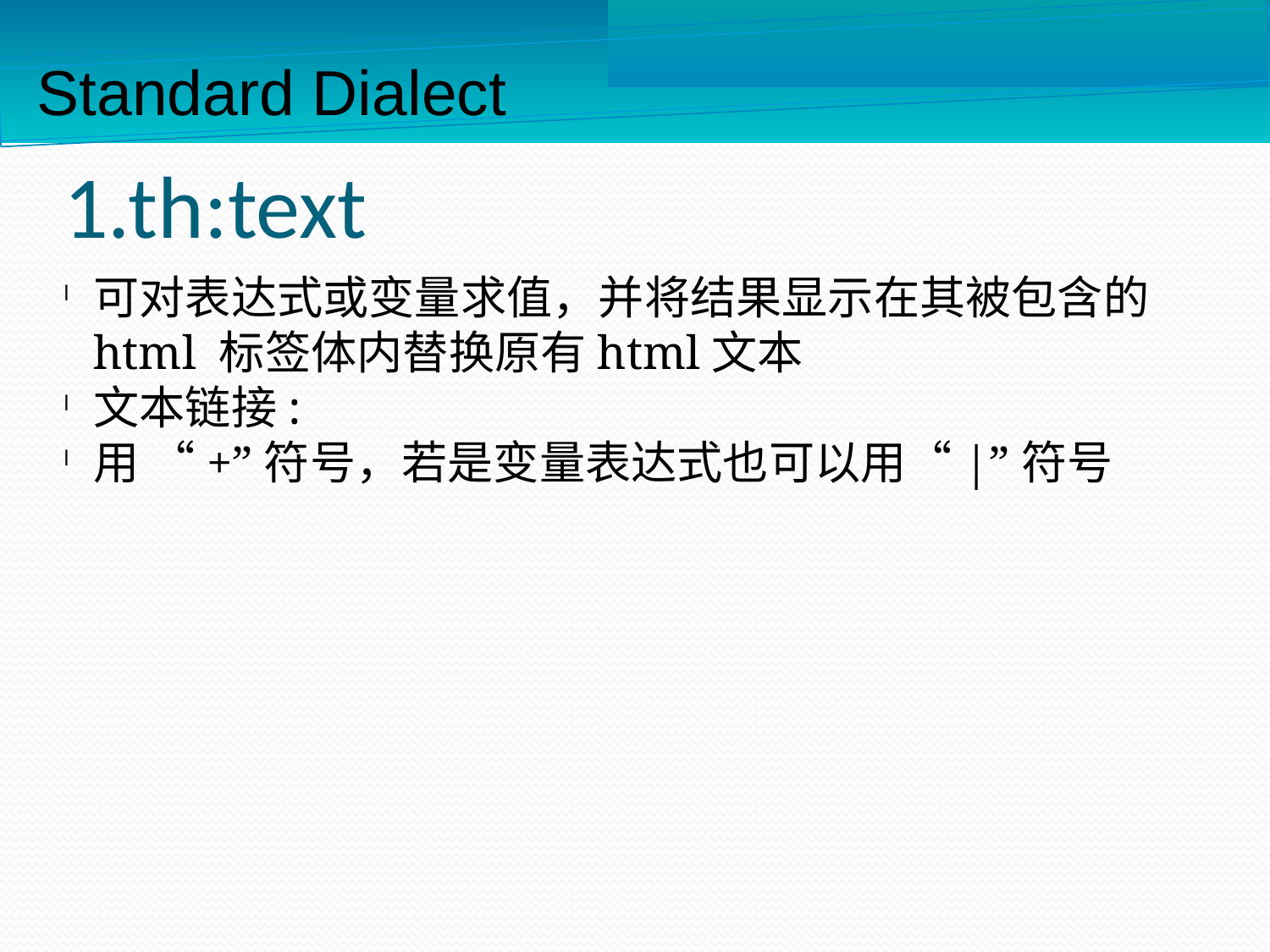

dialects
Standard Dialect
1.th:text
可对表达式或变量求值，并将结果显示在其被包含的 html 标签体内替换原有html文本
文本链接:
用 “+”符号，若是变量表达式也可以用“|”符号